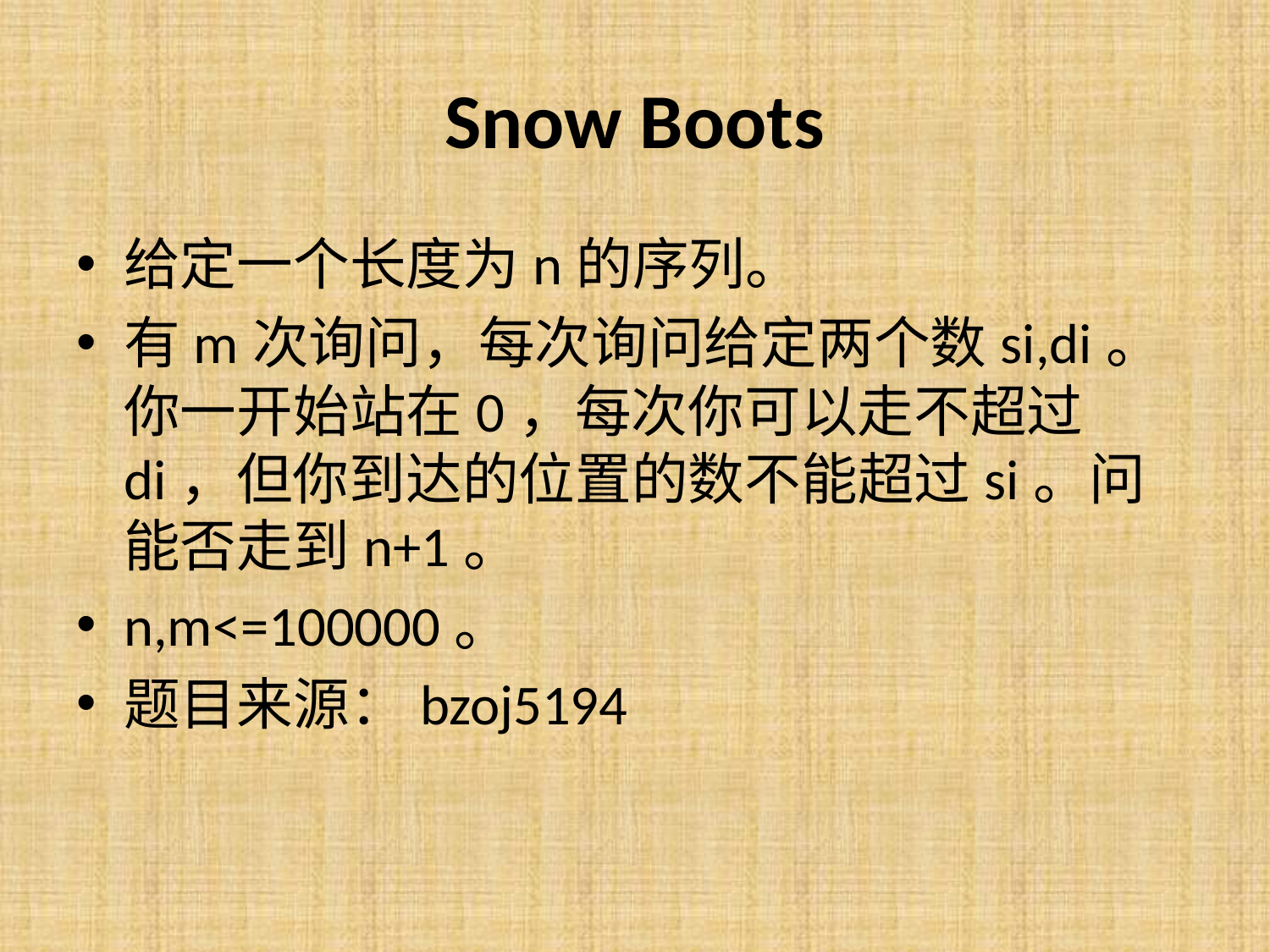

# Snow Boots
给定一个长度为n的序列。
有m次询问，每次询问给定两个数si,di。你一开始站在0，每次你可以走不超过di，但你到达的位置的数不能超过si。问能否走到n+1。
n,m<=100000。
题目来源：bzoj5194